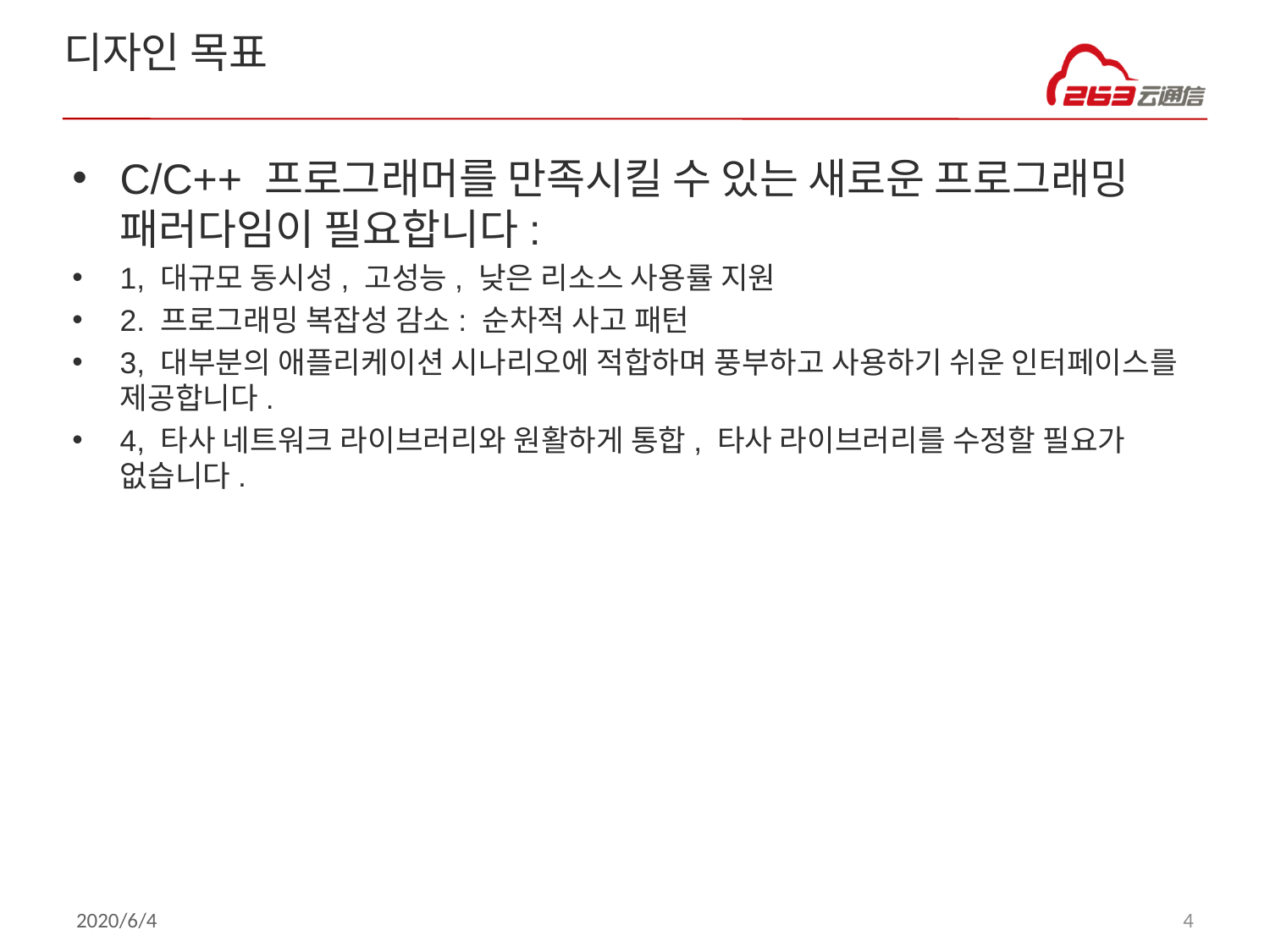

# 디자인 목표
C/C++ 프로그래머를 만족시킬 수 있는 새로운 프로그래밍 패러다임이 필요합니다:
1, 대규모 동시성, 고성능, 낮은 리소스 사용률 지원
2. 프로그래밍 복잡성 감소: 순차적 사고 패턴
3, 대부분의 애플리케이션 시나리오에 적합하며 풍부하고 사용하기 쉬운 인터페이스를 제공합니다.
4, 타사 네트워크 라이브러리와 원활하게 통합, 타사 라이브러리를 수정할 필요가 없습니다.